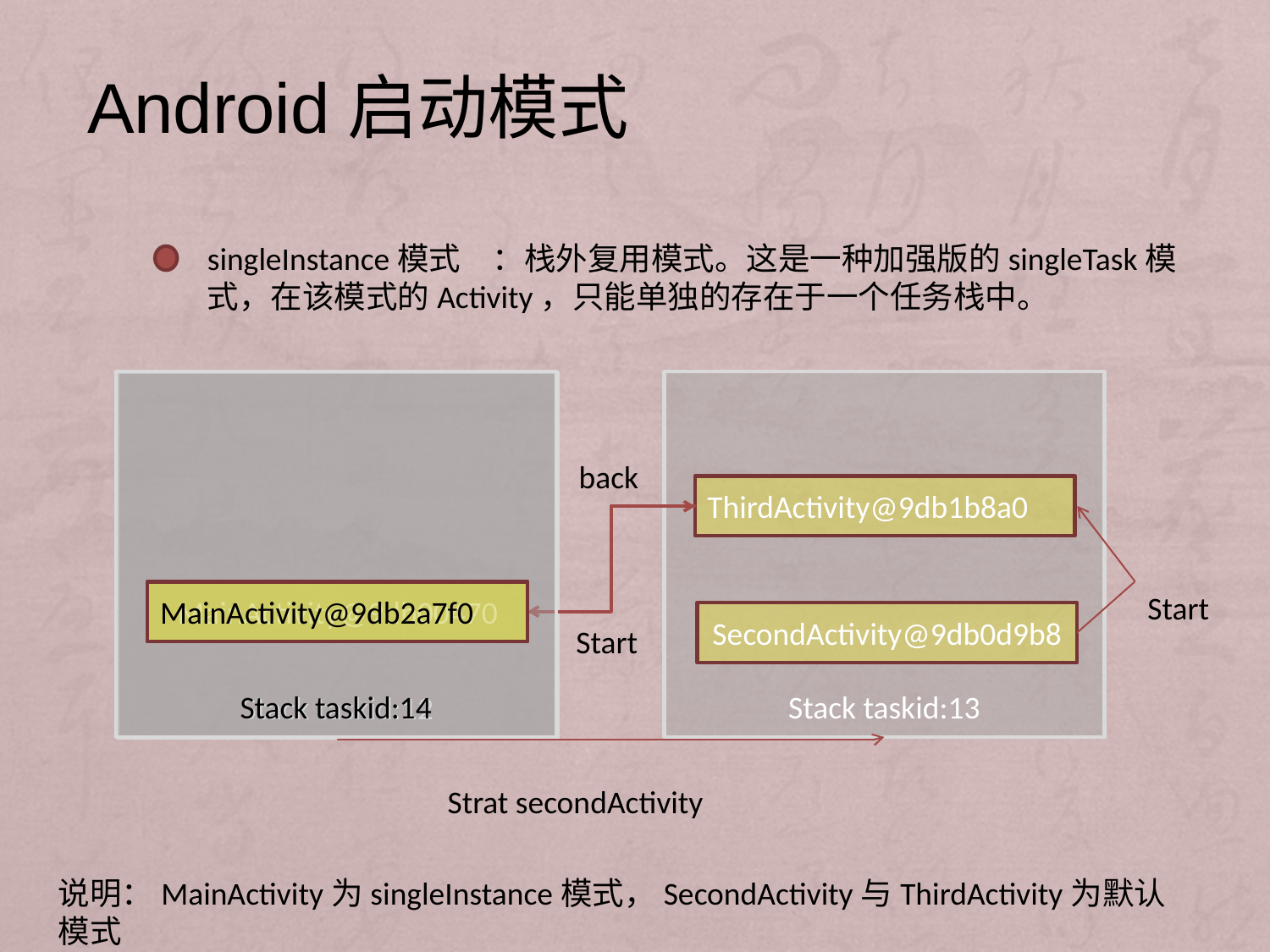

Android启动模式
singleInstance模式　：栈外复用模式。这是一种加强版的singleTask模式，在该模式的Activity，只能单独的存在于一个任务栈中。

Stack taskid:14

Stack taskid:13

Stack taskid:12
back
ThirdActivity@9db1b8a0
MainActivity@9db00470
Start
MainActivity@9db2a7f0
SecondActivity@9db0d9b8
Start
Strat secondActivity
说明：MainActivity为singleInstance模式，SecondActivity与ThirdActivity为默认模式